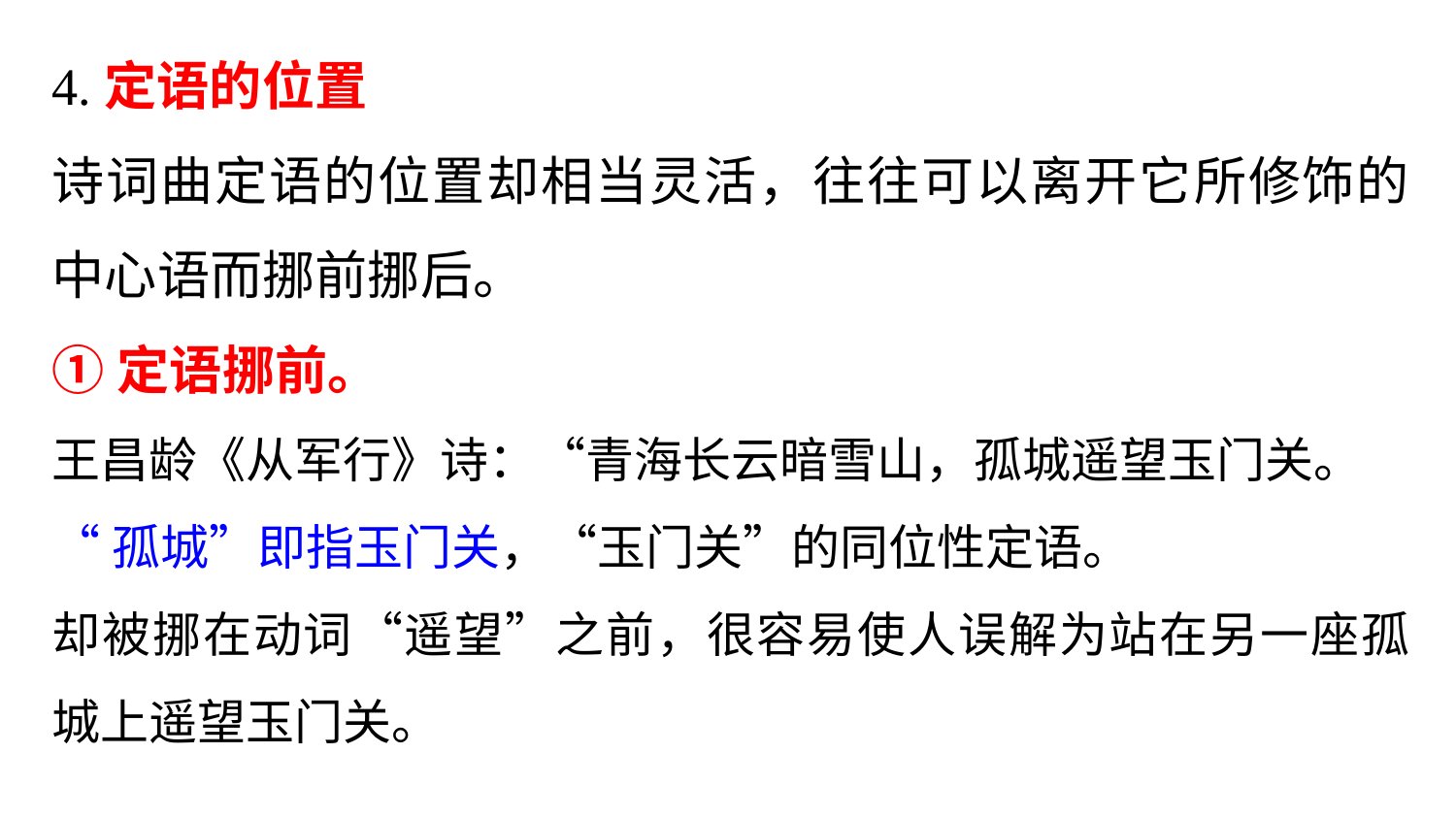

4.定语的位置
诗词曲定语的位置却相当灵活，往往可以离开它所修饰的中心语而挪前挪后。
①定语挪前。
王昌龄《从军行》诗：“青海长云暗雪山，孤城遥望玉门关。
“孤城”即指玉门关，“玉门关”的同位性定语。
却被挪在动词“遥望”之前，很容易使人误解为站在另一座孤城上遥望玉门关。